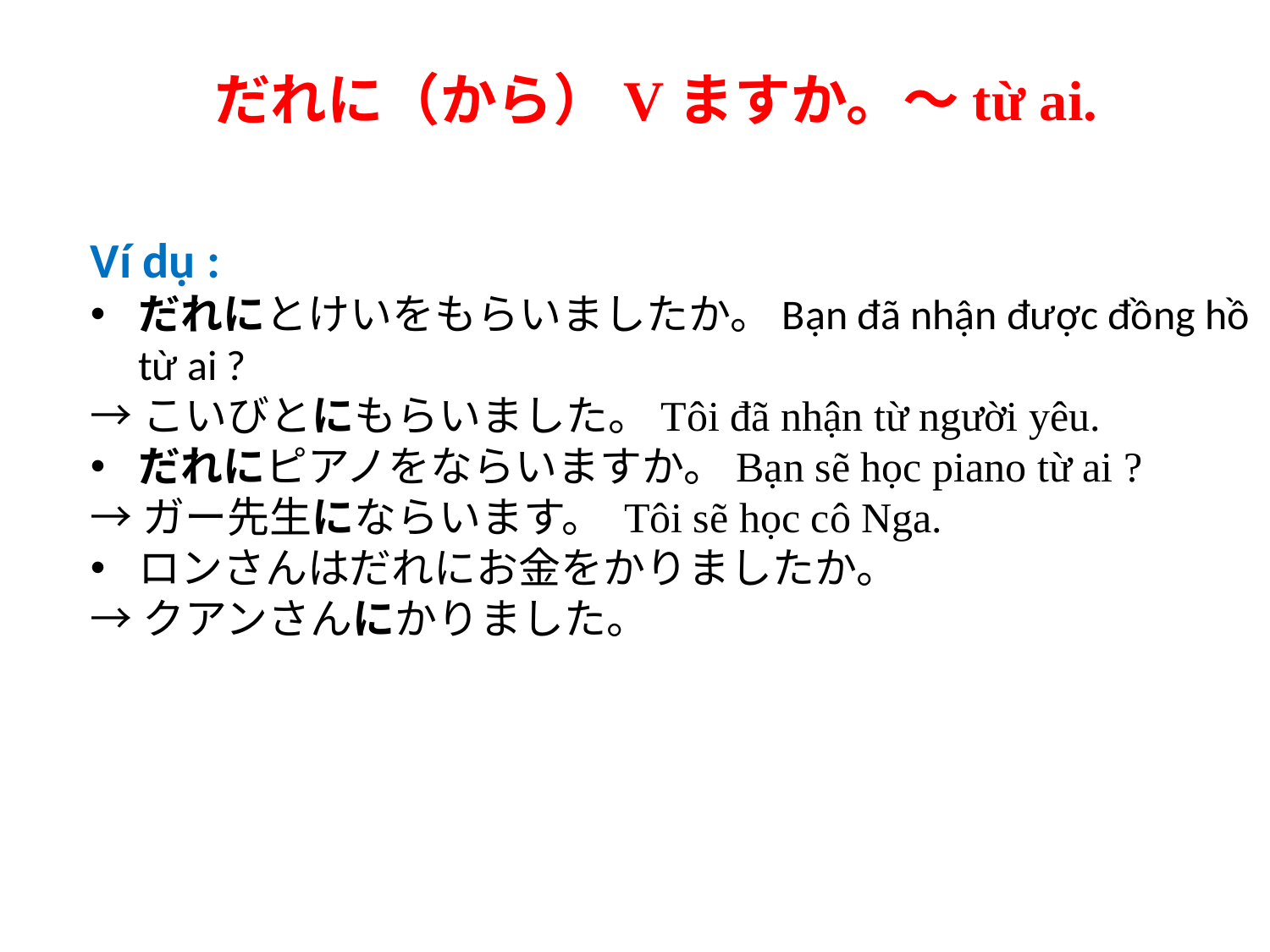

だれに（から）Vますか。～từ ai.
Ví dụ :
だれにとけいをもらいましたか。Bạn đã nhận được đồng hồ từ ai ?
→こいびとにもらいました。Tôi đã nhận từ người yêu.
だれにピアノをならいますか。Bạn sẽ học piano từ ai ?
→ガー先生にならいます。 Tôi sẽ học cô Nga.
ロンさんはだれにお金をかりましたか。
→クアンさんにかりました。